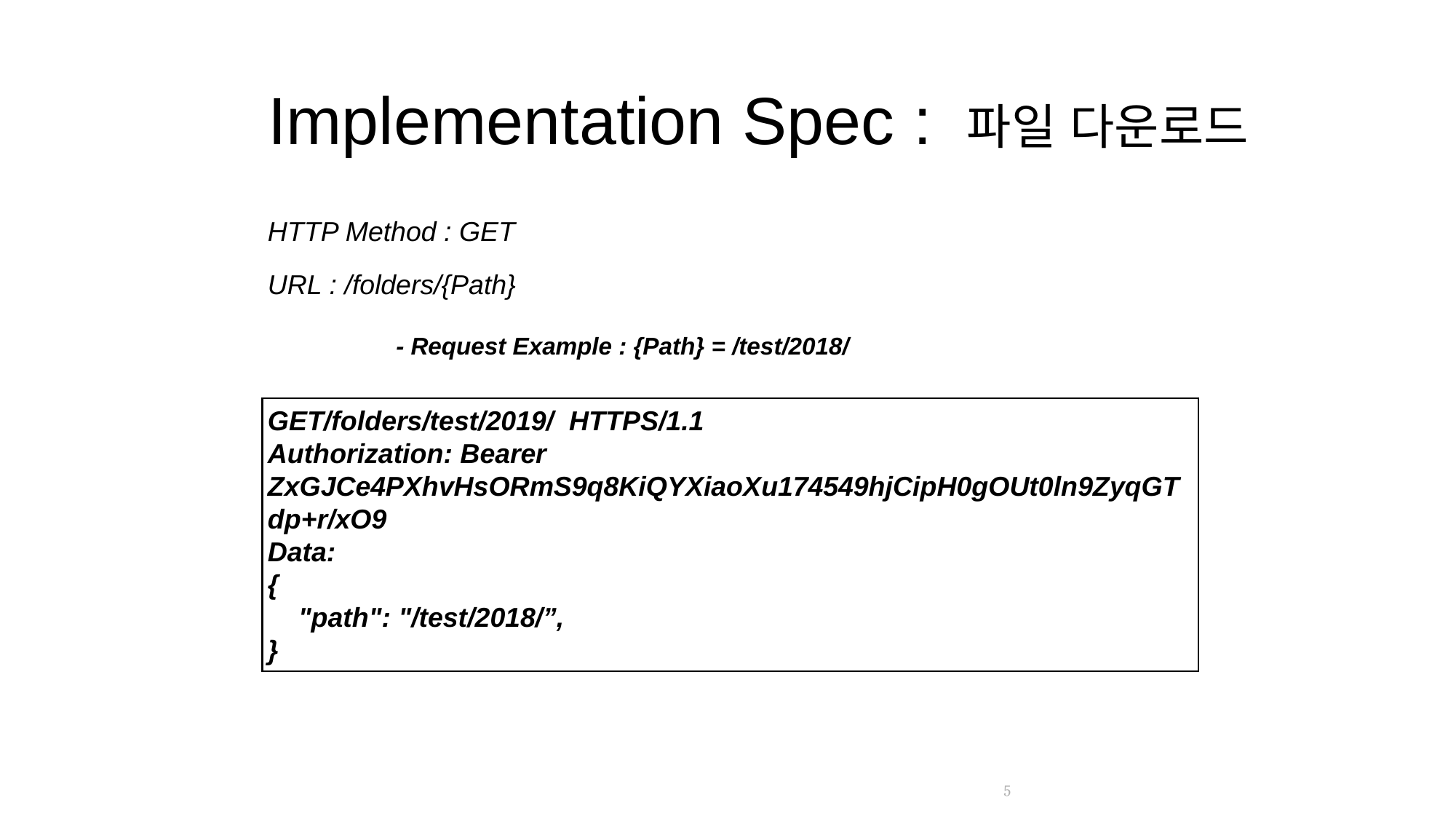

# Implementation Spec : 파일 다운로드
HTTP Method : GET
URL : /folders/{Path}
- Request Example : {Path} = /test/2018/
GET/folders/test/2019/  HTTPS/1.1
Authorization: Bearer ZxGJCe4PXhvHsORmS9q8KiQYXiaoXu174549hjCipH0gOUt0ln9ZyqGTdp+r/xO9
Data:
{
    "path": "/test/2018/”,
}
5